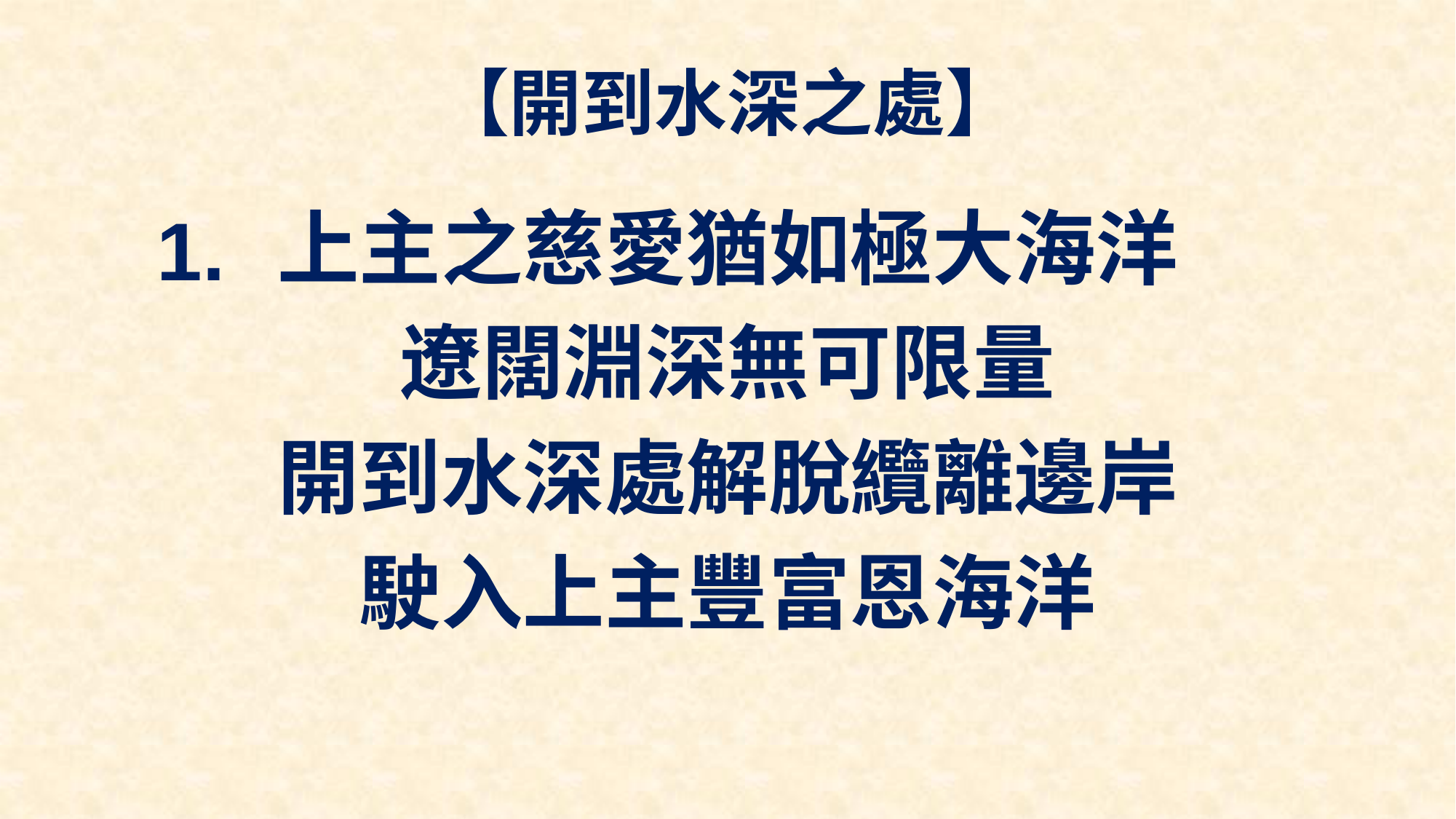

# 【開到水深之處】
上主之慈愛猶如極大海洋
遼闊淵深無可限量
開到水深處解脫纜離邊岸
駛入上主豐富恩海洋
1.